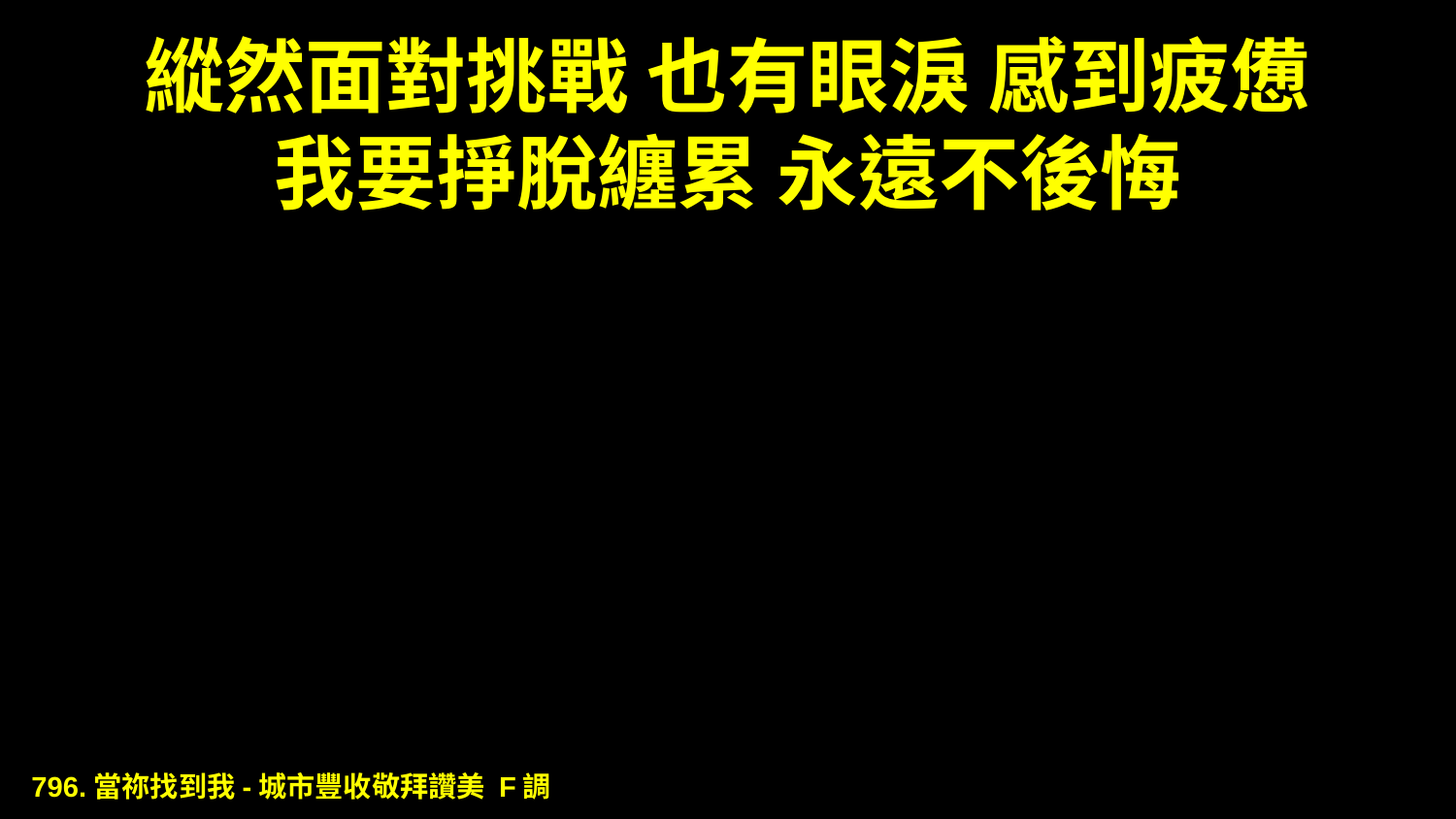

# 縱然面對挑戰 也有眼淚 感到疲憊 我要掙脫纏累 永遠不後悔
796.當祢找到我-城市豐收敬拜讚美 F調